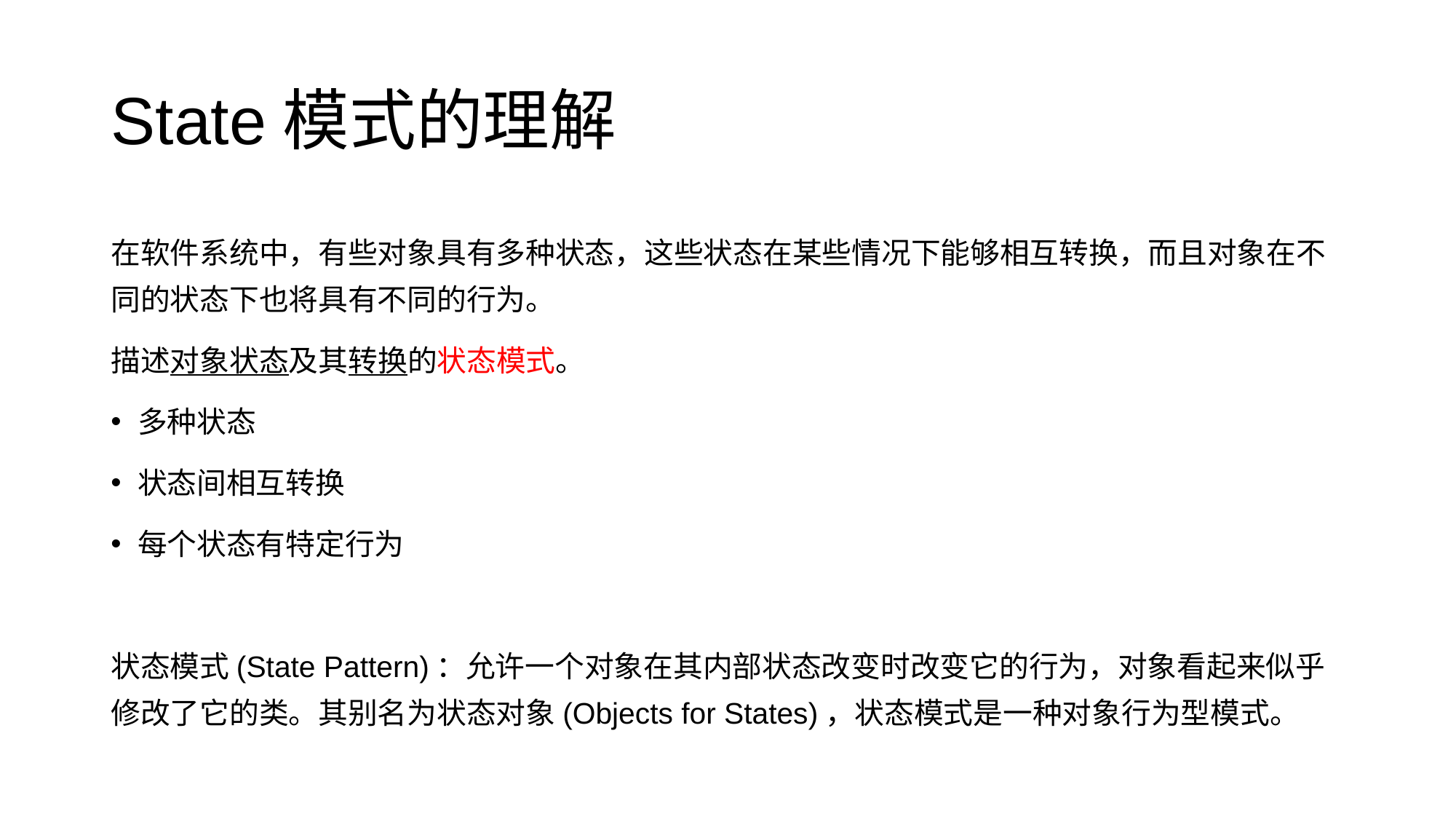

# State模式的理解
在软件系统中，有些对象具有多种状态，这些状态在某些情况下能够相互转换，而且对象在不同的状态下也将具有不同的行为。
描述对象状态及其转换的状态模式。
多种状态
状态间相互转换
每个状态有特定行为

状态模式(State Pattern)：允许一个对象在其内部状态改变时改变它的行为，对象看起来似乎修改了它的类。其别名为状态对象(Objects for States)，状态模式是一种对象行为型模式。